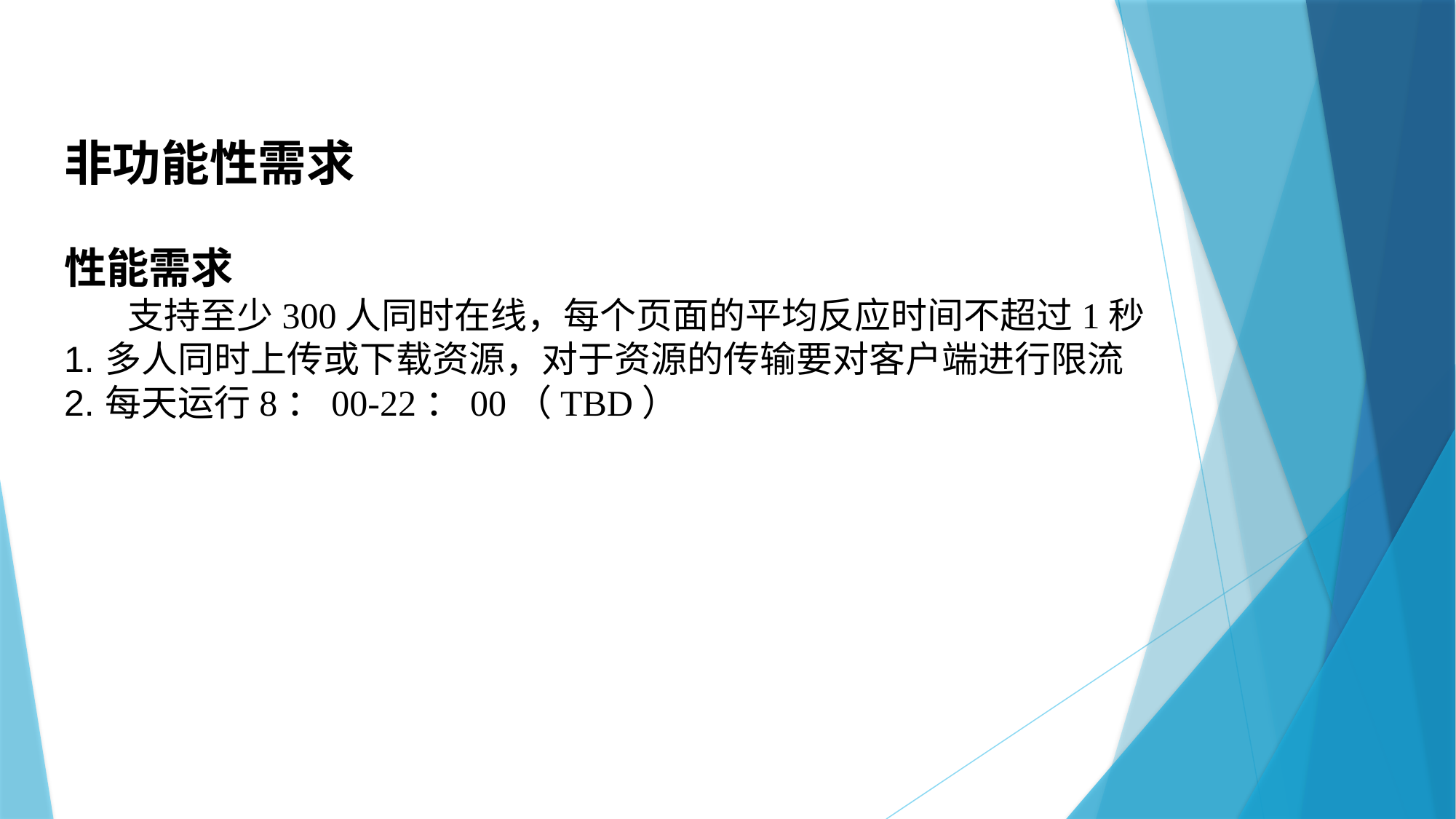

非功能性需求

性能需求
支持至少300人同时在线，每个页面的平均反应时间不超过1秒
多人同时上传或下载资源，对于资源的传输要对客户端进行限流
每天运行8：00-22：00（TBD）